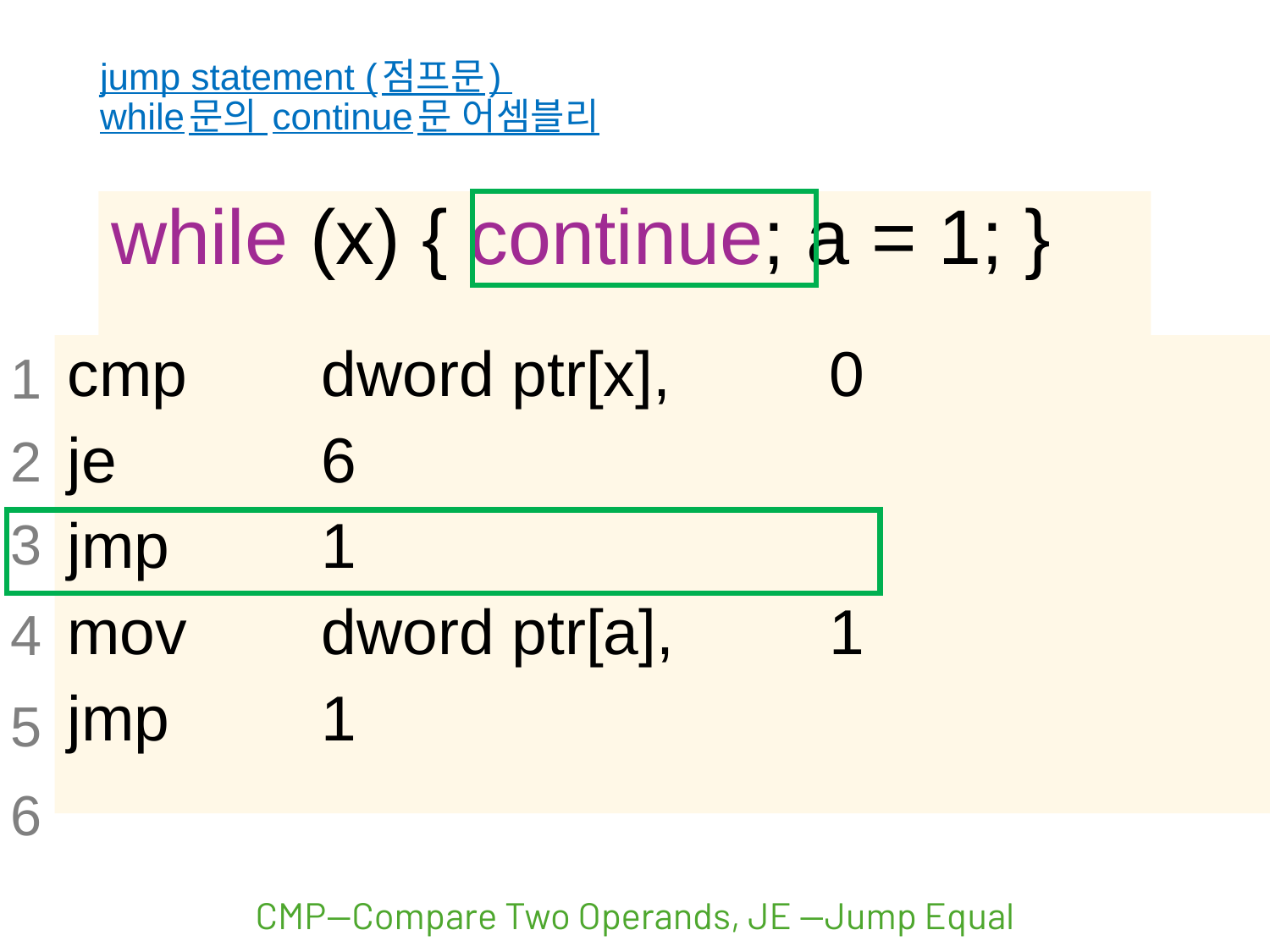

# jump statement (점프문) while문의 continue문 어셈블리
while (x) { continue; a = 1; }

cmp		dword ptr[x],		0
je		6
jmp		1
mov		dword ptr[a],		1
jmp		1
1
2

3
4
5
6
CMP—Compare Two Operands, JE —Jump Equal